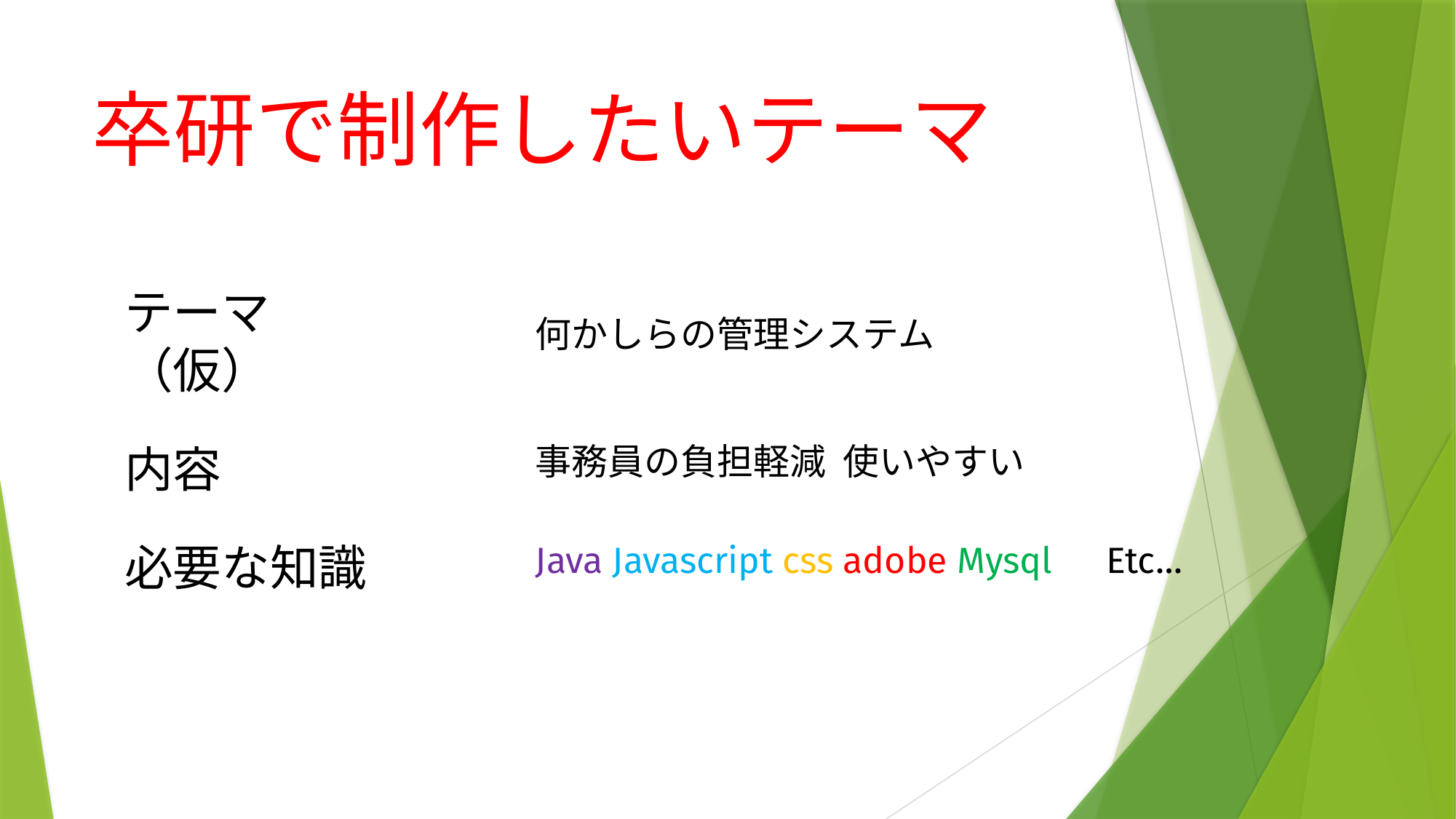

# 卒研で制作したいテーマ
テーマ（仮）
何かしらの管理システム
内容
事務員の負担軽減  使いやすい
必要な知識
Java Javascript css adobe Mysql　Etc…